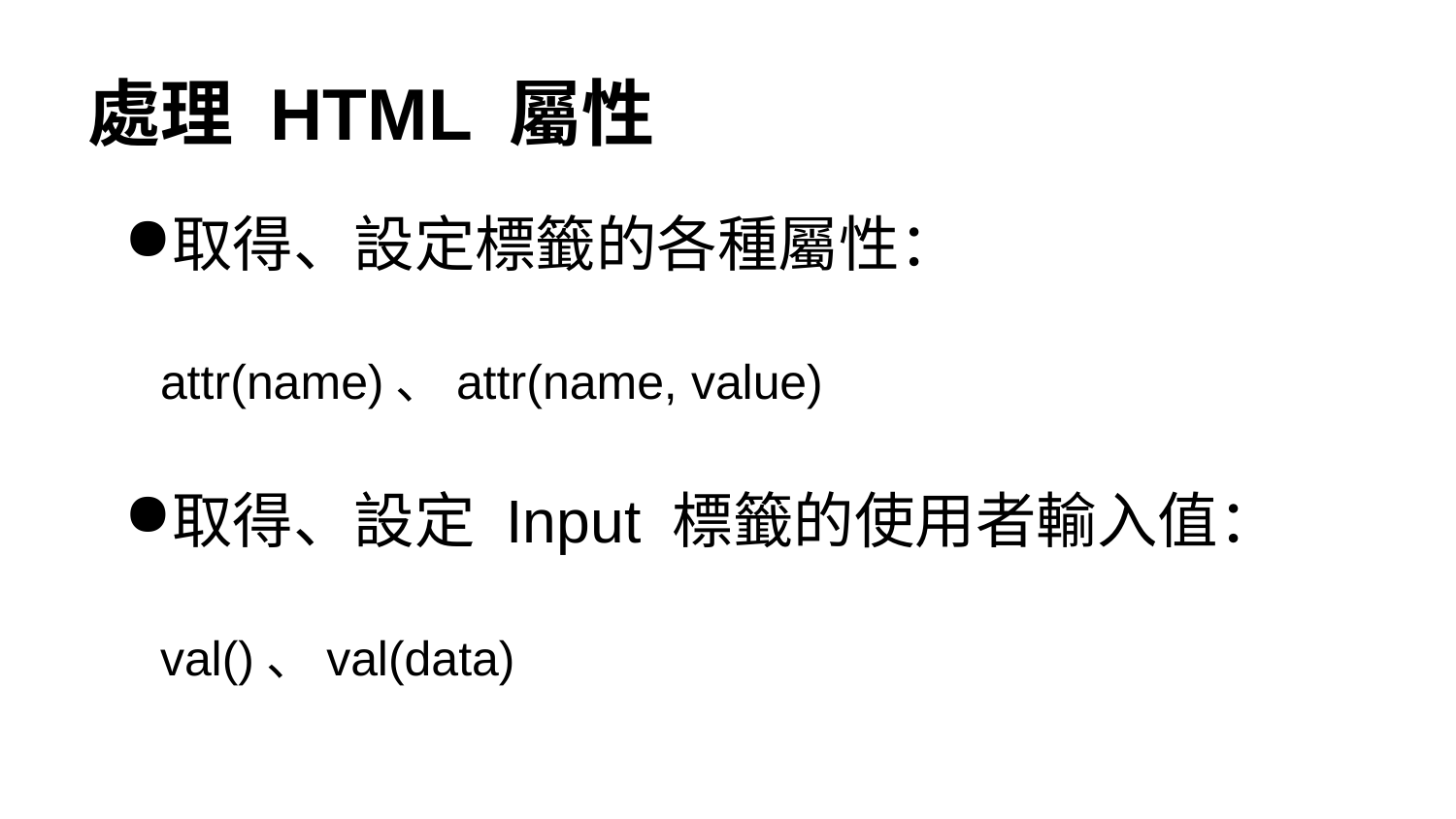

# 處理 HTML 屬性
取得、設定標籤的各種屬性：
attr(name)、attr(name, value)

取得、設定 Input 標籤的使用者輸入值：
val()、val(data)